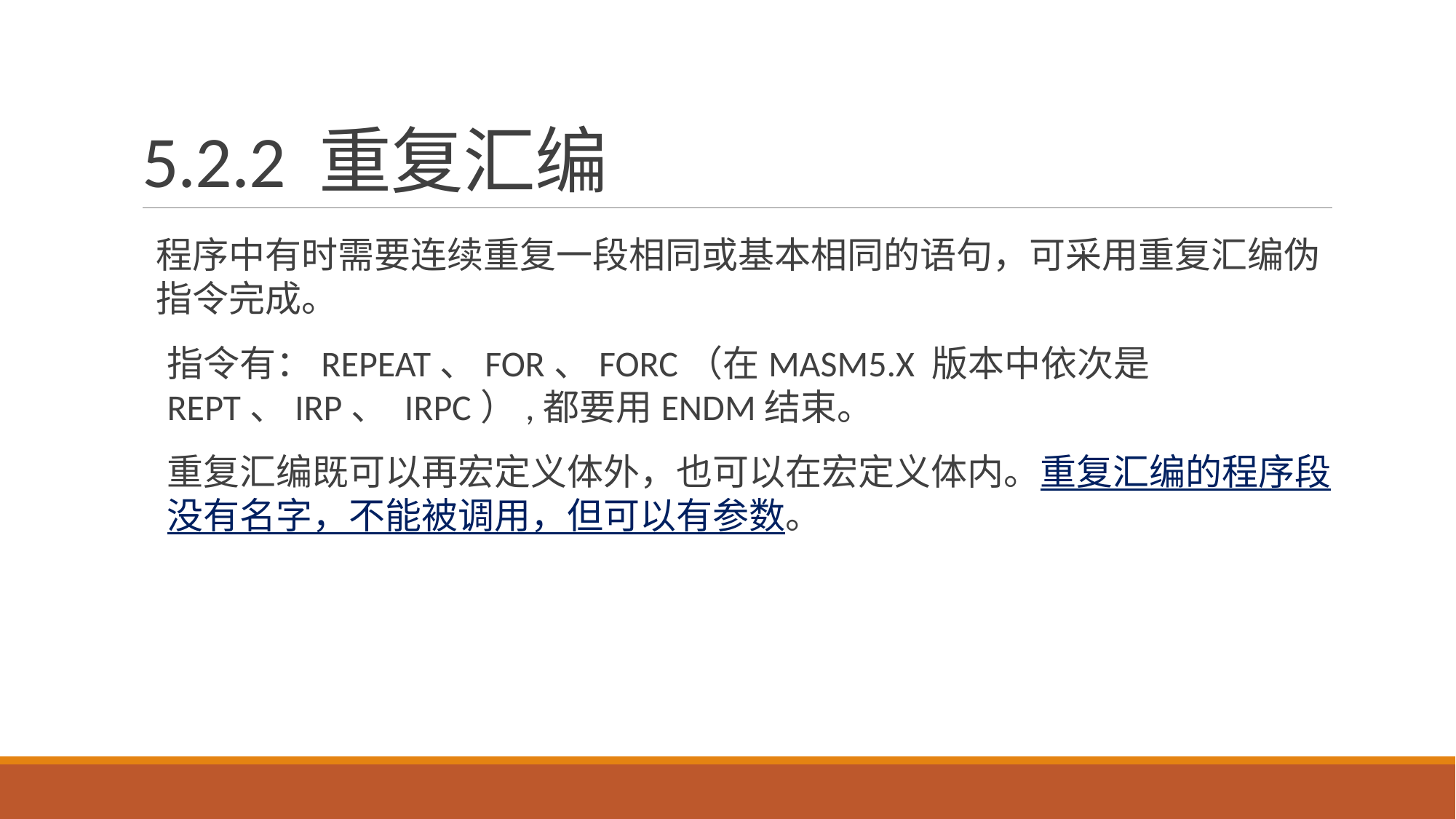

# 5.2.2 重复汇编
程序中有时需要连续重复一段相同或基本相同的语句，可采用重复汇编伪指令完成。
指令有：REPEAT、FOR、FORC（在MASM5.X 版本中依次是REPT、IRP、 IRPC）,都要用ENDM结束。
重复汇编既可以再宏定义体外，也可以在宏定义体内。重复汇编的程序段没有名字，不能被调用，但可以有参数。